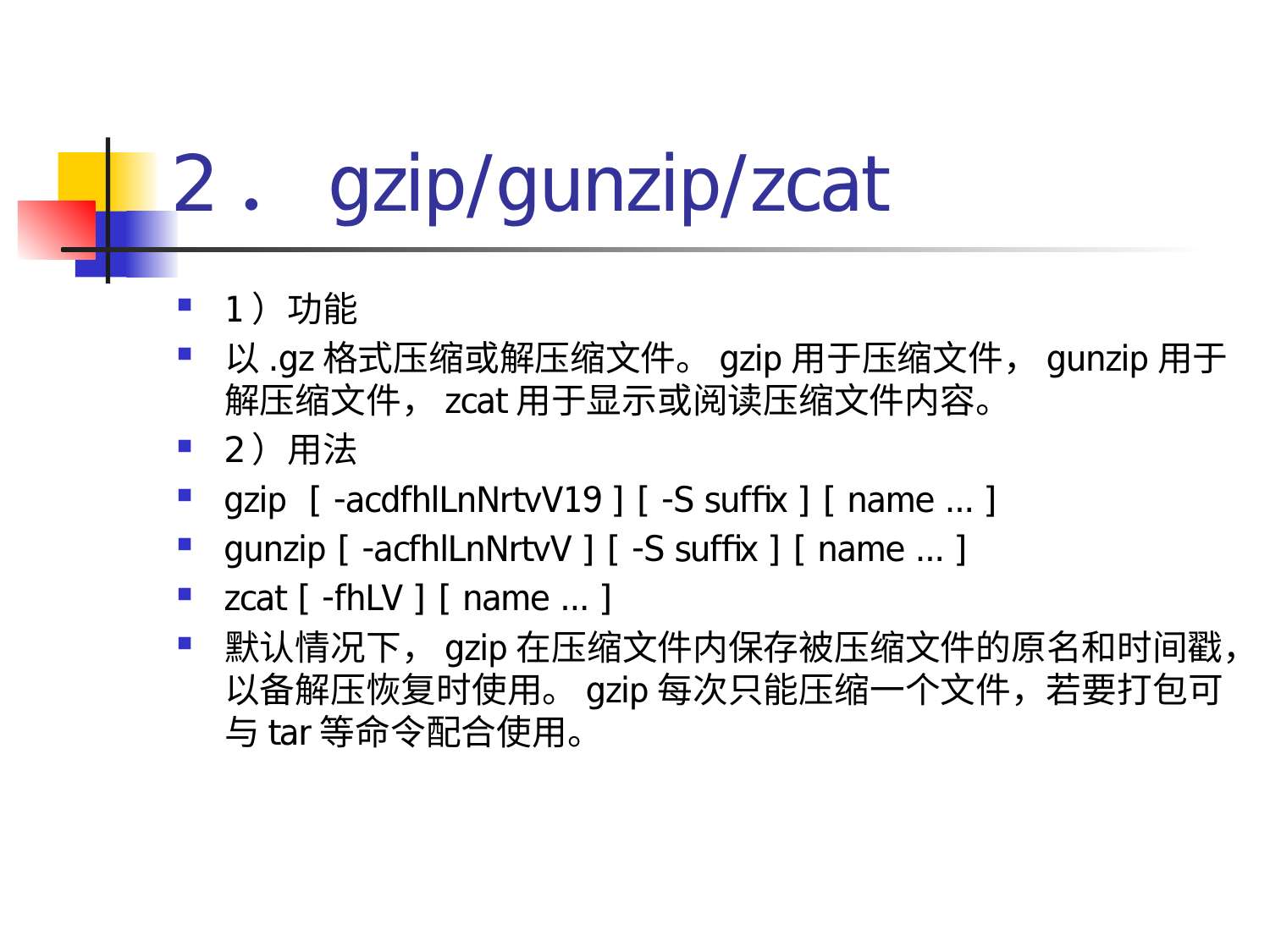

# 2．gzip/gunzip/zcat
1）功能
以.gz格式压缩或解压缩文件。gzip用于压缩文件，gunzip用于解压缩文件，zcat用于显示或阅读压缩文件内容。
2）用法
gzip  [ -acdfhlLnNrtvV19 ] [ -S suffix ] [ name … ]
gunzip [ -acfhlLnNrtvV ] [ -S suffix ] [ name … ]
zcat [ -fhLV ] [ name … ]
默认情况下，gzip在压缩文件内保存被压缩文件的原名和时间戳，以备解压恢复时使用。gzip每次只能压缩一个文件，若要打包可与tar等命令配合使用。